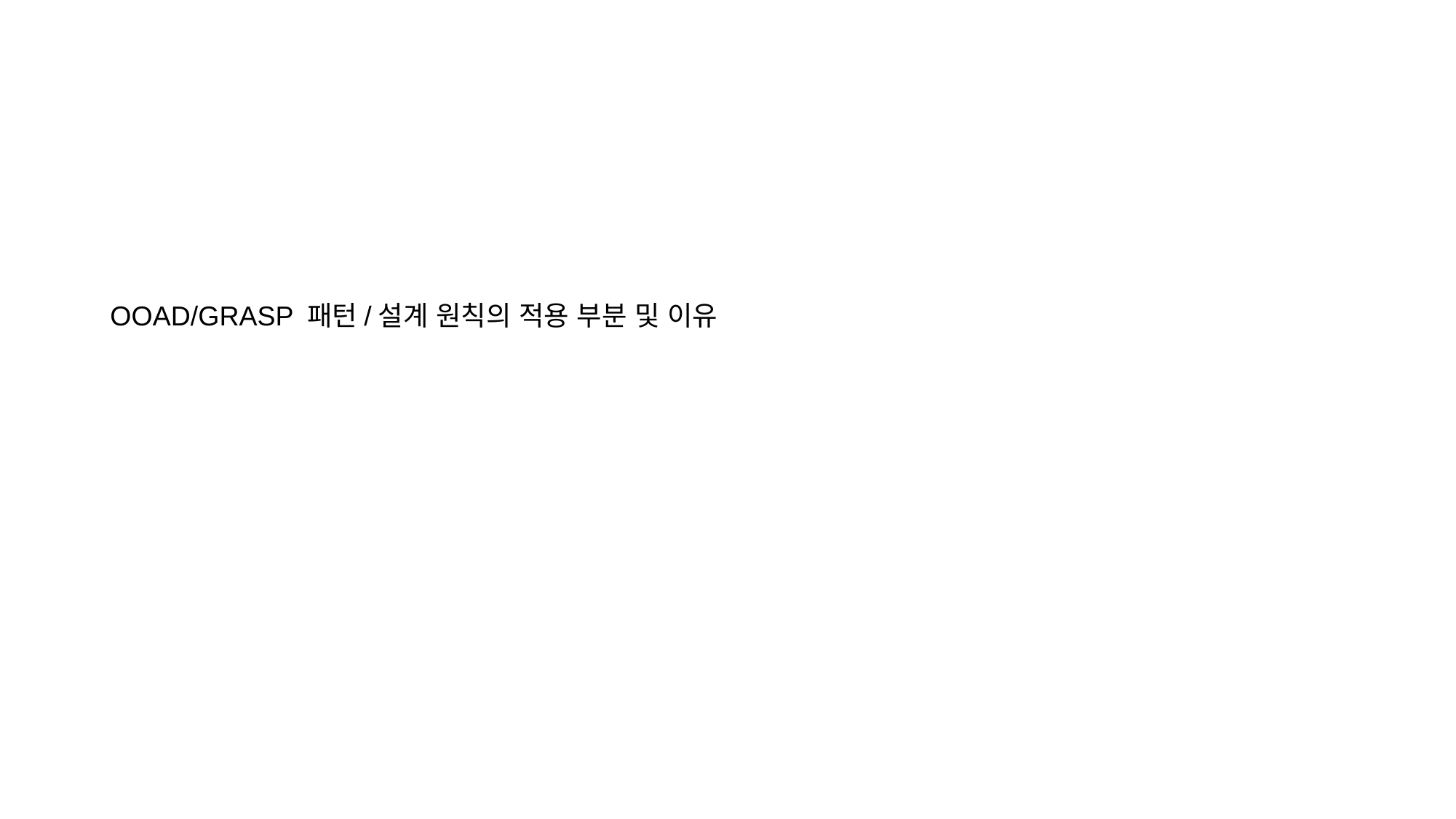

# OOAD/GRASP 패턴/설계 원칙의 적용 부분 및 이유